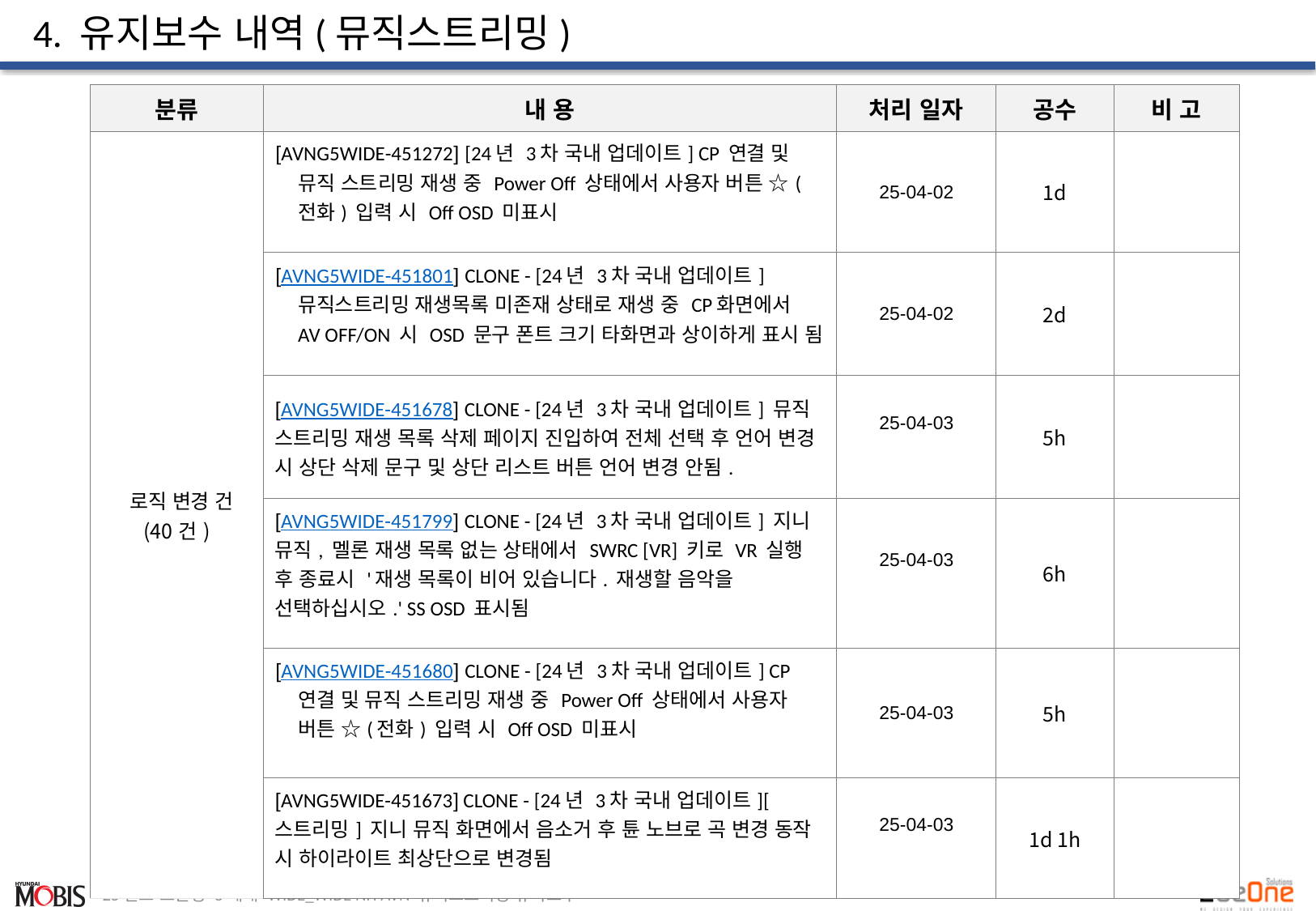

# 4. 유지보수 내역(뮤직스트리밍)
| 분류 | 내 용 | 처리 일자 | 공수 | 비 고 |
| --- | --- | --- | --- | --- |
| 로직 변경 건 (40건) | [AVNG5WIDE-451272] [24년 3차 국내 업데이트] CP 연결 및 뮤직 스트리밍 재생 중 Power Off 상태에서 사용자 버튼 ☆(전화) 입력 시 Off OSD 미표시 | 25-04-02 | 1d |  |
|  | [AVNG5WIDE-451801] CLONE - [24년 3차 국내 업데이트] 뮤직스트리밍 재생목록 미존재 상태로 재생 중 CP화면에서 AV OFF/ON 시 OSD 문구 폰트 크기 타화면과 상이하게 표시 됨 | 25-04-02 | 2d |  |
|  | [AVNG5WIDE-451678] CLONE - [24년 3차 국내 업데이트] 뮤직 스트리밍 재생 목록 삭제 페이지 진입하여 전체 선택 후 언어 변경 시 상단 삭제 문구 및 상단 리스트 버튼 언어 변경 안됨. | 25-04-03 | 5h |  |
|  | [AVNG5WIDE-451799] CLONE - [24년 3차 국내 업데이트] 지니 뮤직, 멜론 재생 목록 없는 상태에서 SWRC [VR] 키로 VR 실행 후 종료시 '재생 목록이 비어 있습니다. 재생할 음악을 선택하십시오.' SS OSD 표시됨 | 25-04-03 | 6h |  |
|  | [AVNG5WIDE-451680] CLONE - [24년 3차 국내 업데이트] CP 연결 및 뮤직 스트리밍 재생 중 Power Off 상태에서 사용자 버튼 ☆(전화) 입력 시 Off OSD 미표시 | 25-04-03 | 5h |  |
|  | [AVNG5WIDE-451673] CLONE - [24년 3차 국내 업데이트][스트리밍] 지니 뮤직 화면에서 음소거 후 튠 노브로 곡 변경 동작 시 하이라이트 최상단으로 변경됨 | 25-04-03 | 1d 1h |  |
25년도 표준형 5세대 WIDE_WIDE NH AVN 뮤직스트리밍 유지보수